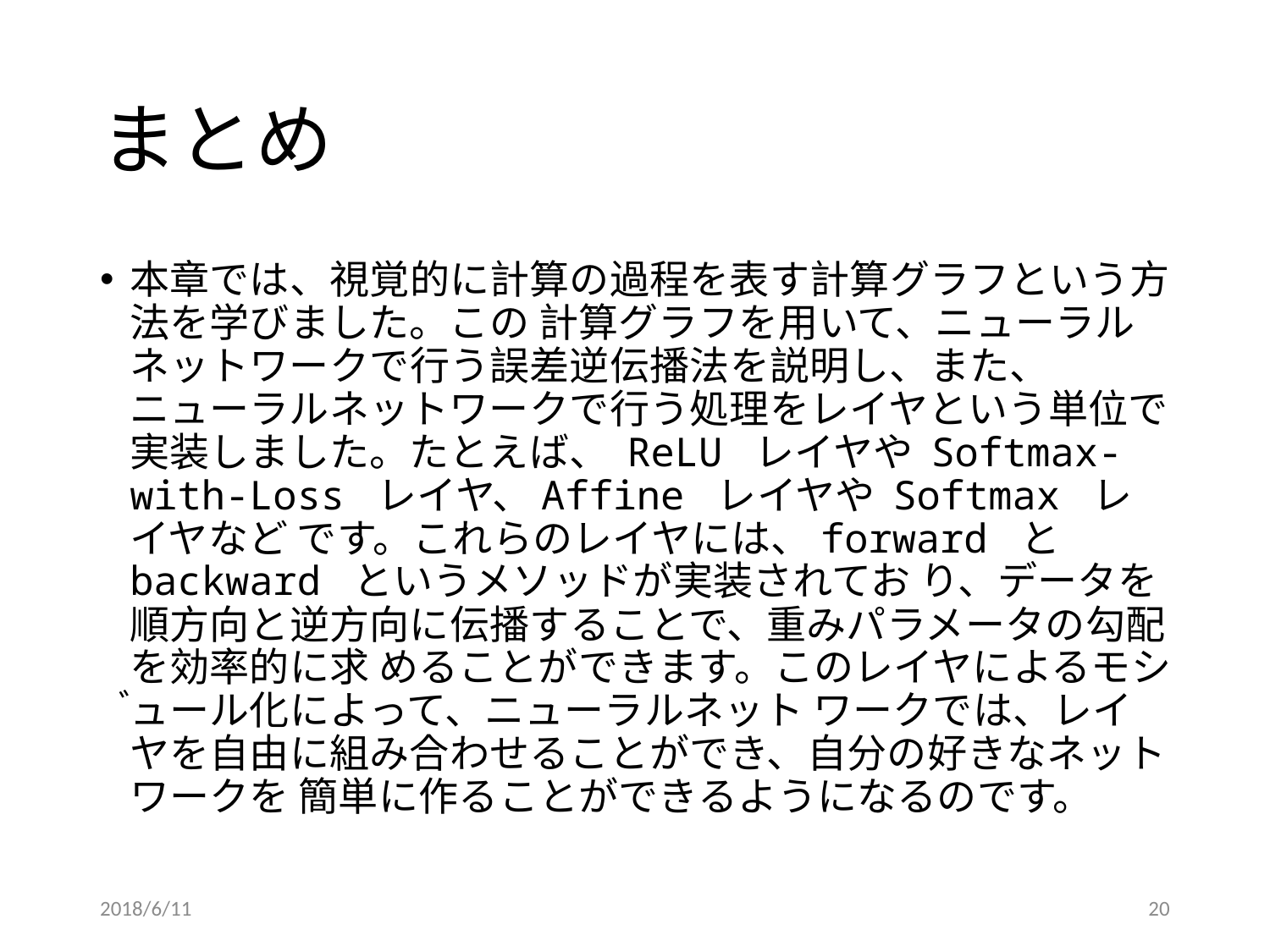

# まとめ
本章では、視覚的に計算の過程を表す計算グラフという方法を学びました。この 計算グラフを用いて、ニューラルネットワークで行う誤差逆伝播法を説明し、また、 ニューラルネットワークで行う処理をレイヤという単位で実装しました。たとえば、 ReLU レイヤや Softmax-with-Loss レイヤ、Affine レイヤや Softmax レイヤなど です。これらのレイヤには、forward と backward というメソッドが実装されてお り、データを順方向と逆方向に伝播することで、重みパラメータの勾配を効率的に求 めることができます。このレイヤによるモジュール化によって、ニューラルネット ワークでは、レイヤを自由に組み合わせることができ、自分の好きなネットワークを 簡単に作ることができるようになるのです。

2018/6/11
20